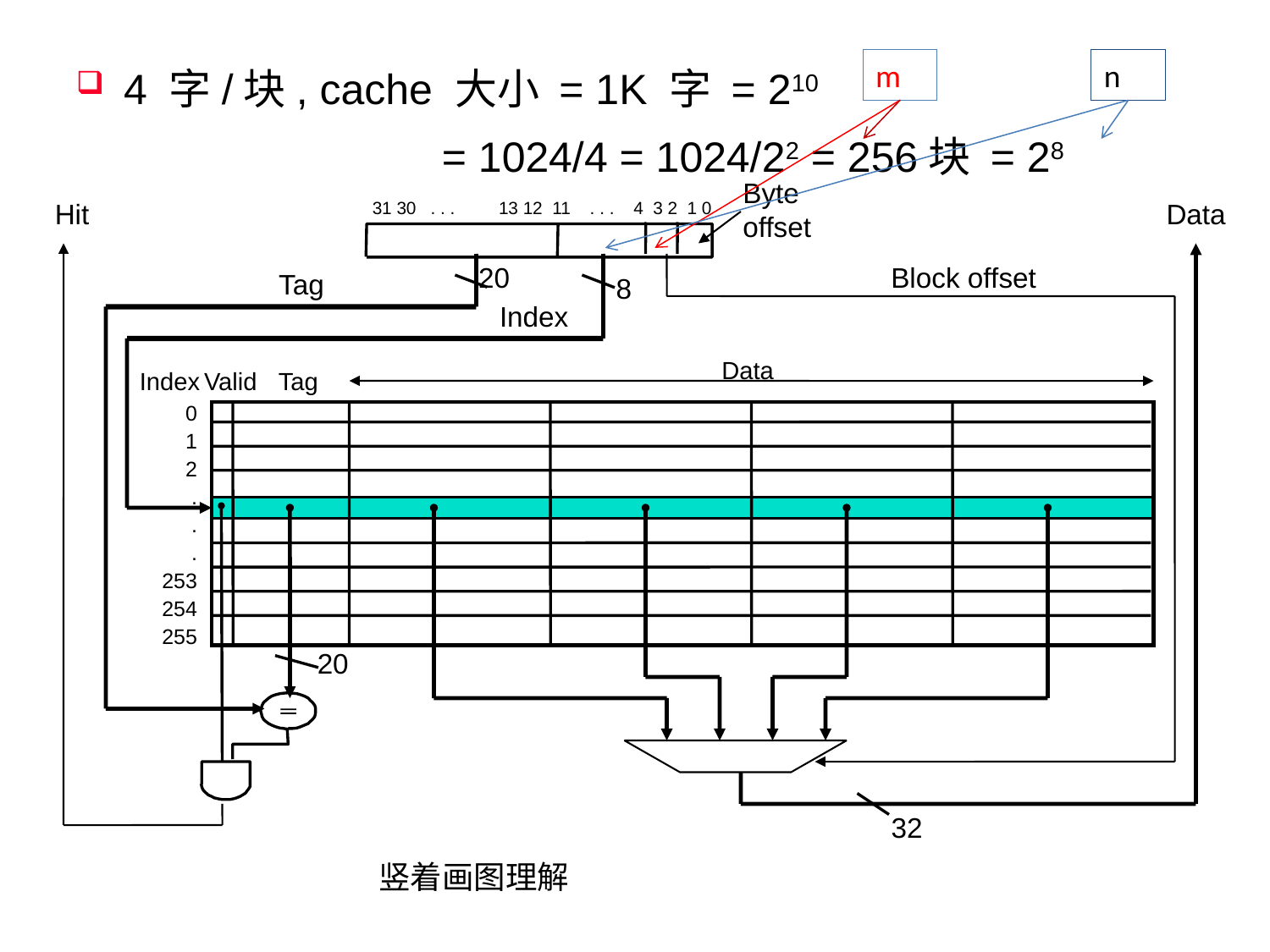

m
n
4 字/块, cache 大小 = 1K 字 = 210
                                                      = 1024/4 = 1024/22 = 256块 = 28
Byte offset
31 30   . . .         13 12  11    . . .    4  3 2  1 0

Hit

Data

Block offset

32
20

Tag

8

Index

Data
Index
Valid
Tag

0
1
2
.
.
.
253
254
255

20

竖着画图理解